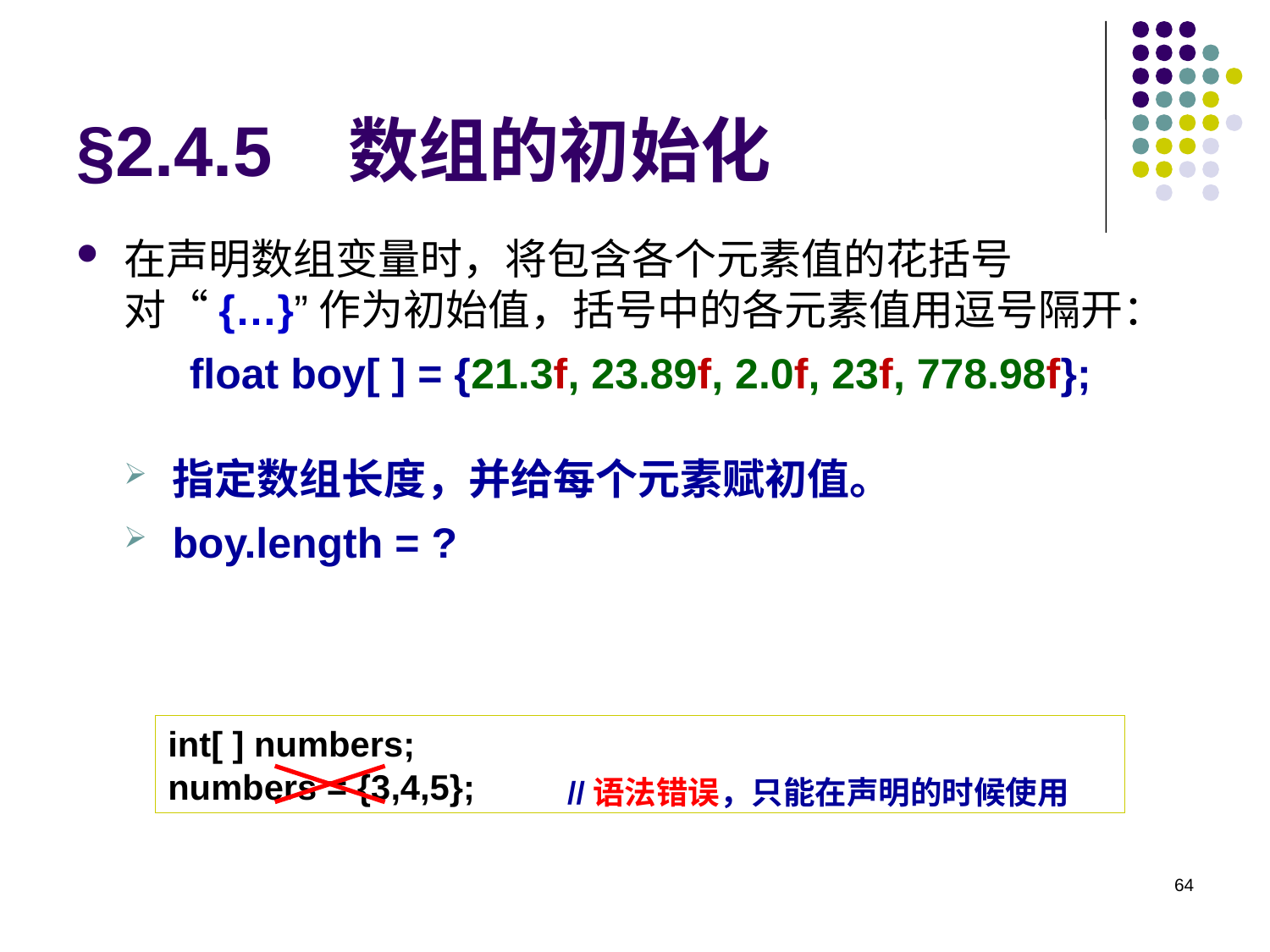

# §2.4.5   数组的初始化
在声明数组变量时，将包含各个元素值的花括号对“{…}”作为初始值，括号中的各元素值用逗号隔开：
float boy[ ] = {21.3f, 23.89f, 2.0f, 23f, 778.98f};

指定数组长度，并给每个元素赋初值。
boy.length = ?

int[ ] numbers;
numbers = {3,4,5};
//语法错误，只能在声明的时候使用
64